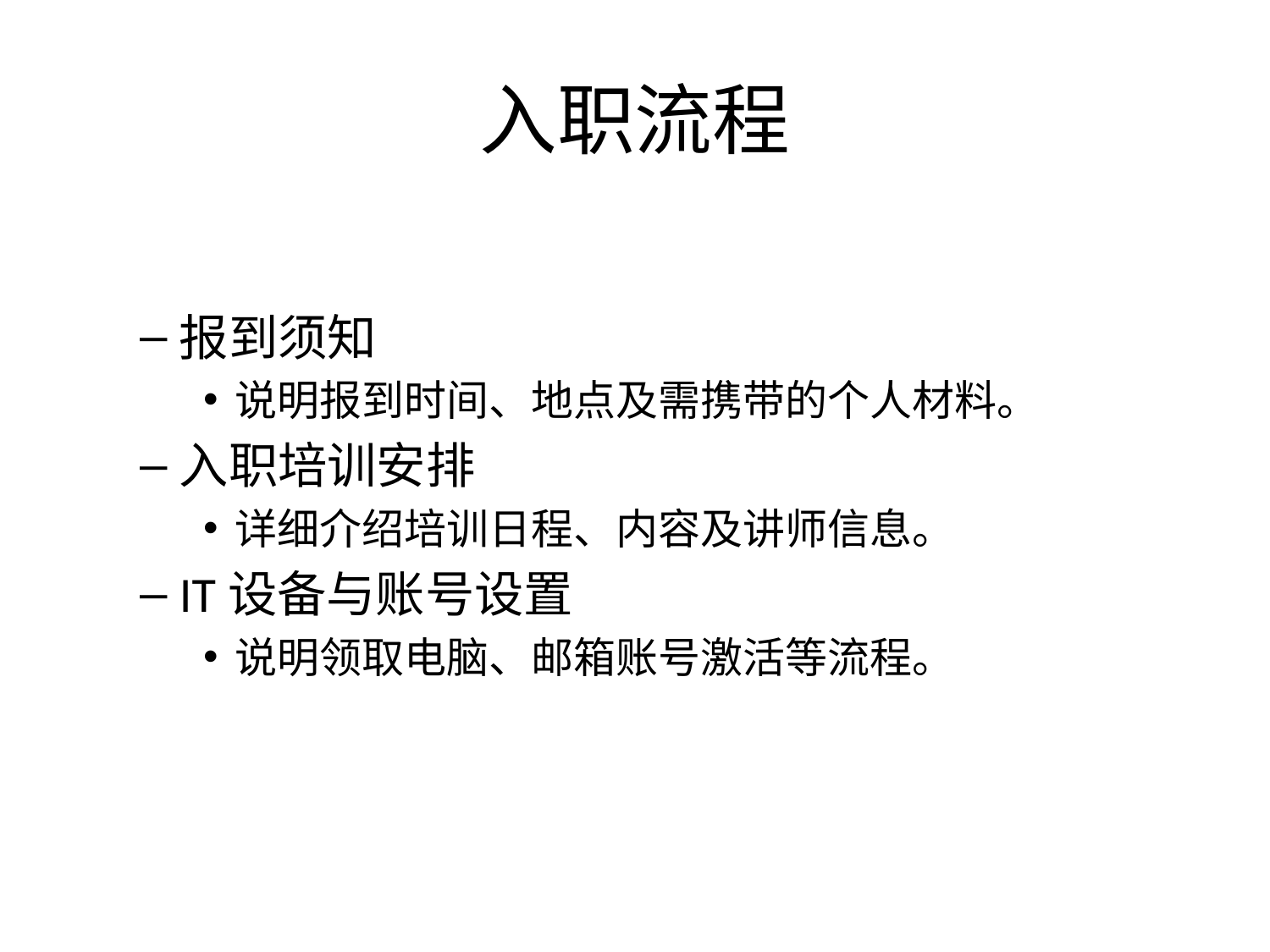

# 入职流程

报到须知
说明报到时间、地点及需携带的个人材料。
入职培训安排
详细介绍培训日程、内容及讲师信息。
IT设备与账号设置
说明领取电脑、邮箱账号激活等流程。